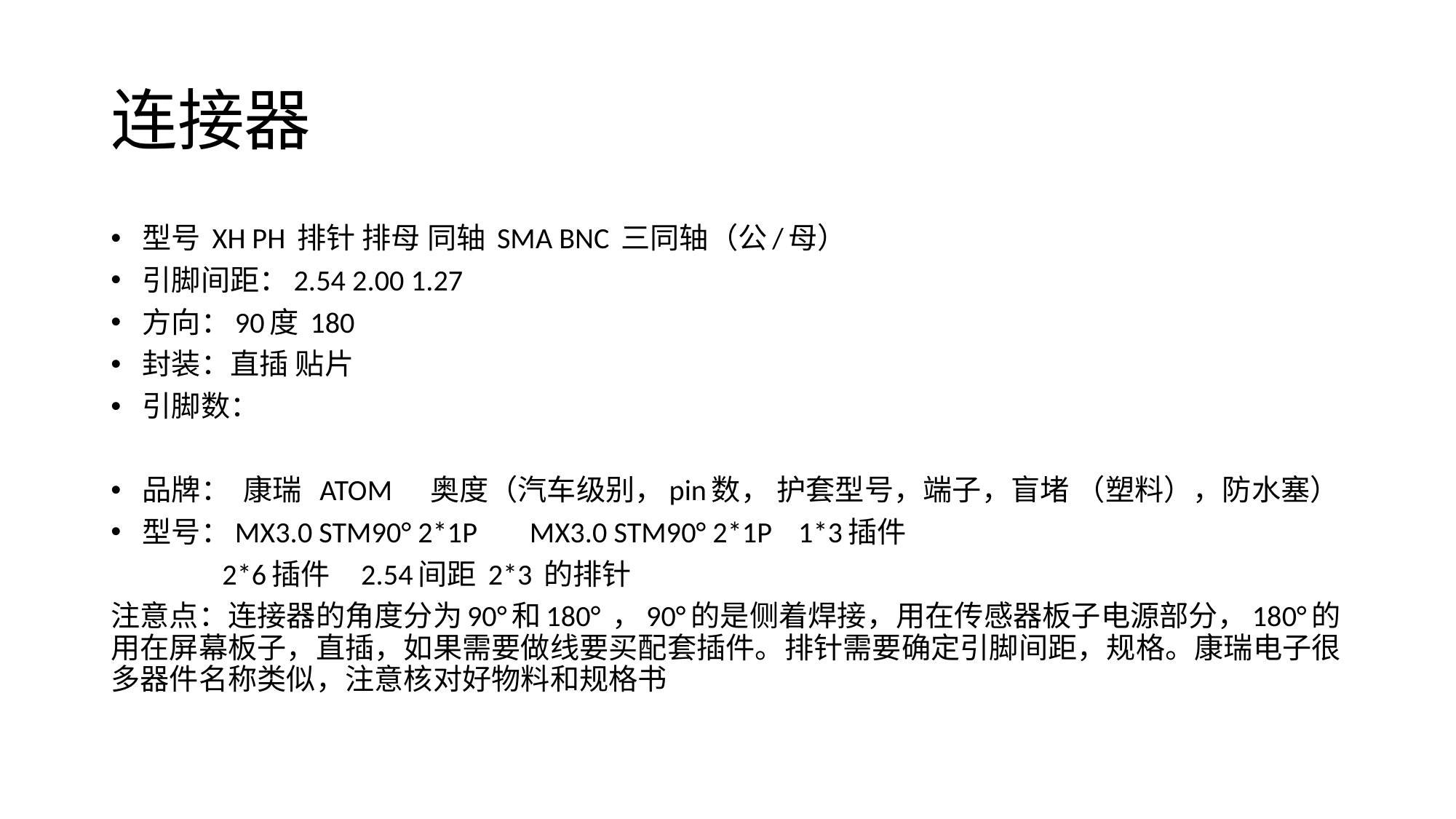

# 连接器
型号 XH PH 排针 排母 同轴 SMA BNC 三同轴（公/母）
引脚间距：2.54 2.00 1.27
方向：90度 180
封装：直插 贴片
引脚数：

品牌：  康瑞  ATOM     奥度（汽车级别，pin数， 护套型号，端子，盲堵 （塑料），防水塞）
型号：MX3.0 STM90° 2*1P        MX3.0 STM90° 2*1P    1*3插件
                 2*6插件    2.54间距 2*3 的排针
注意点：连接器的角度分为90°和180° ，90°的是侧着焊接，用在传感器板子电源部分，180°的用在屏幕板子，直插，如果需要做线要买配套插件。排针需要确定引脚间距，规格。康瑞电子很多器件名称类似，注意核对好物料和规格书